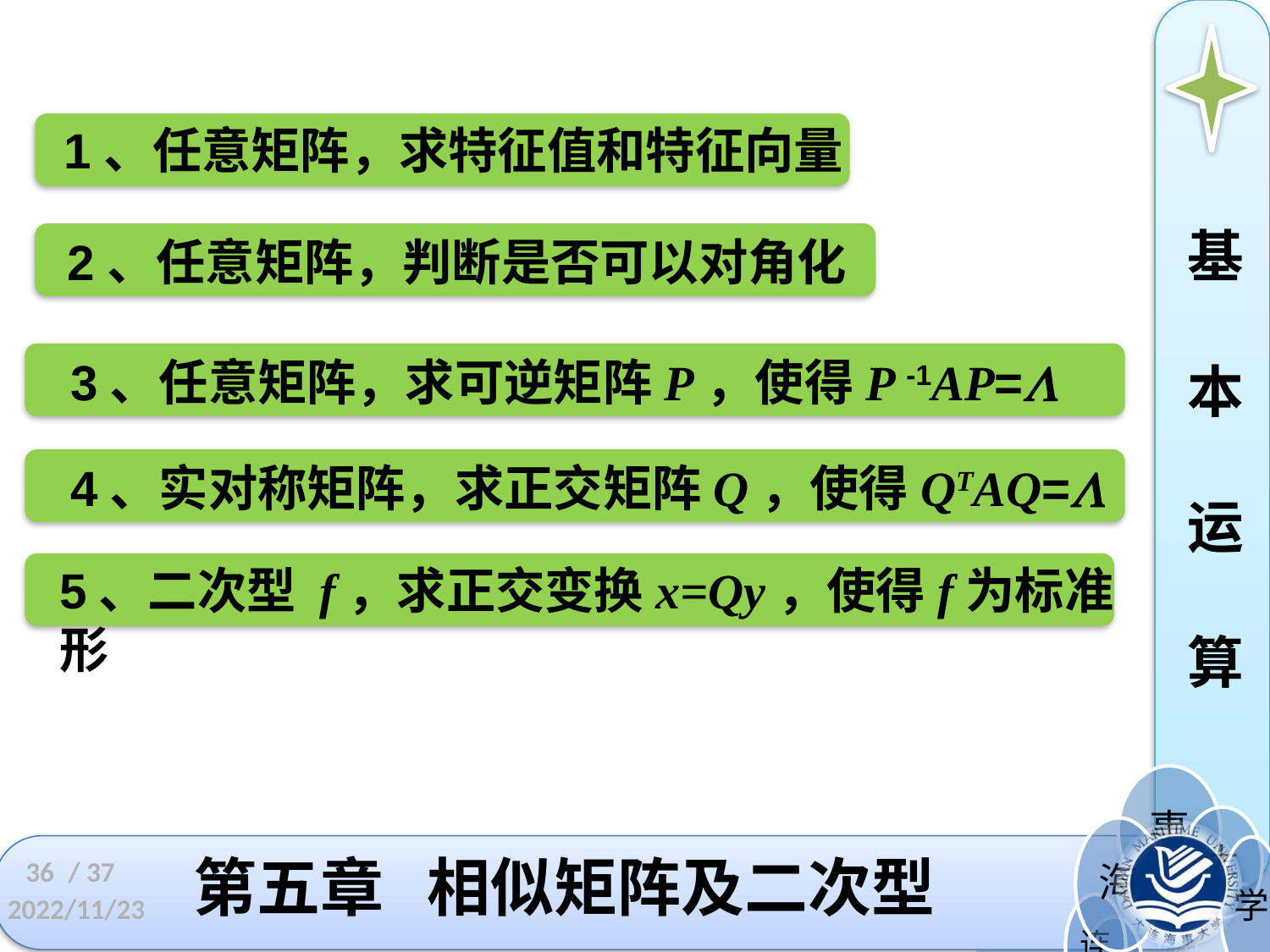

1、任意矩阵，求特征值和特征向量
基

本

运

算

2、任意矩阵，判断是否可以对角化

3、任意矩阵，求可逆矩阵P，使得P -1AP=Λ

4、实对称矩阵，求正交矩阵Q，使得QTAQ=Λ

5、二次型 f，求正交变换x=Qy，使得f为标准形
36
第五章   相似矩阵及二次型
/ 37
2022/11/23